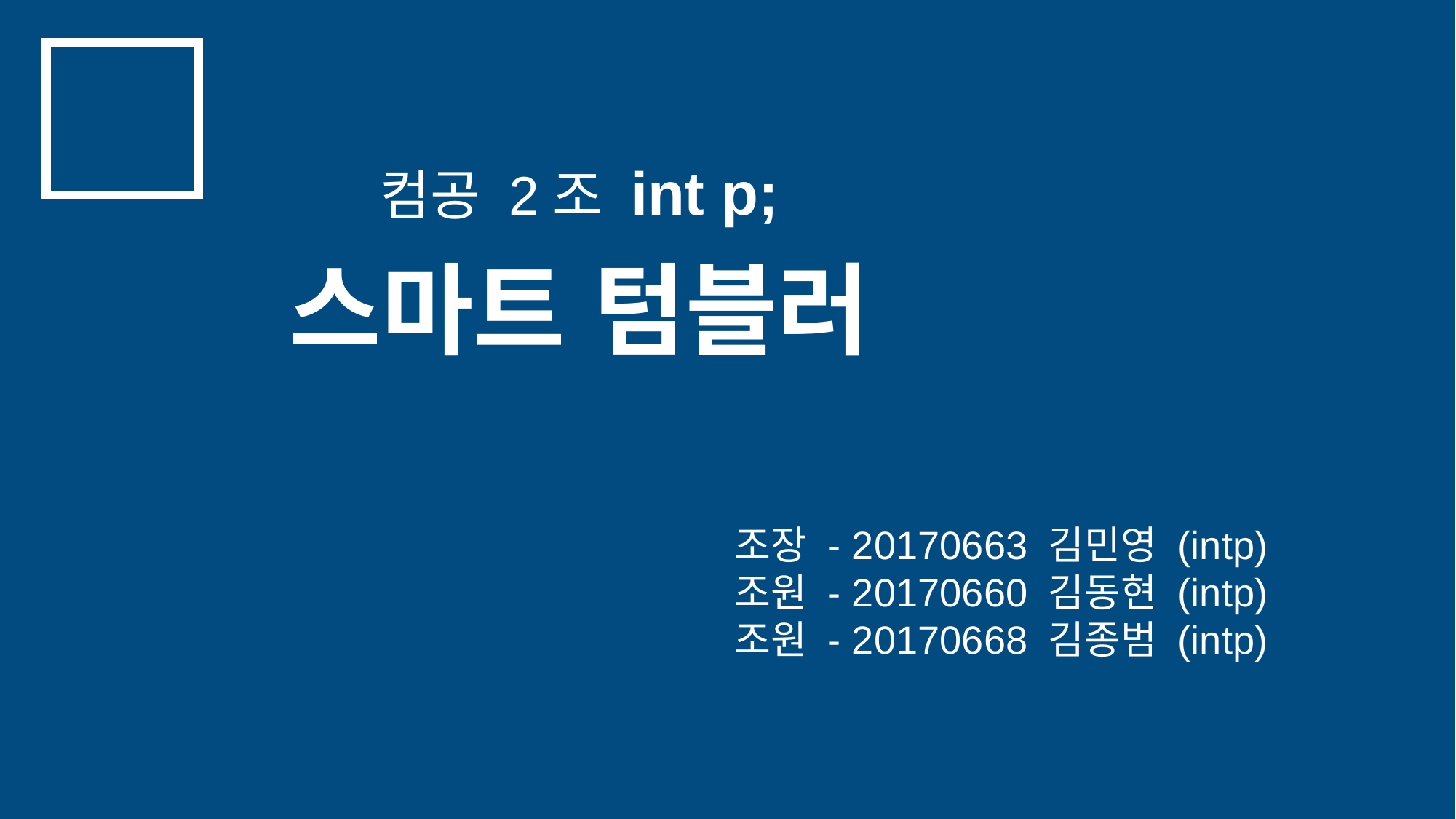

컴공 2조 int p;
스마트 텀블러
조장 - 20170663 김민영 (intp)
조원 - 20170660 김동현 (intp)
조원 - 20170668 김종범 (intp)